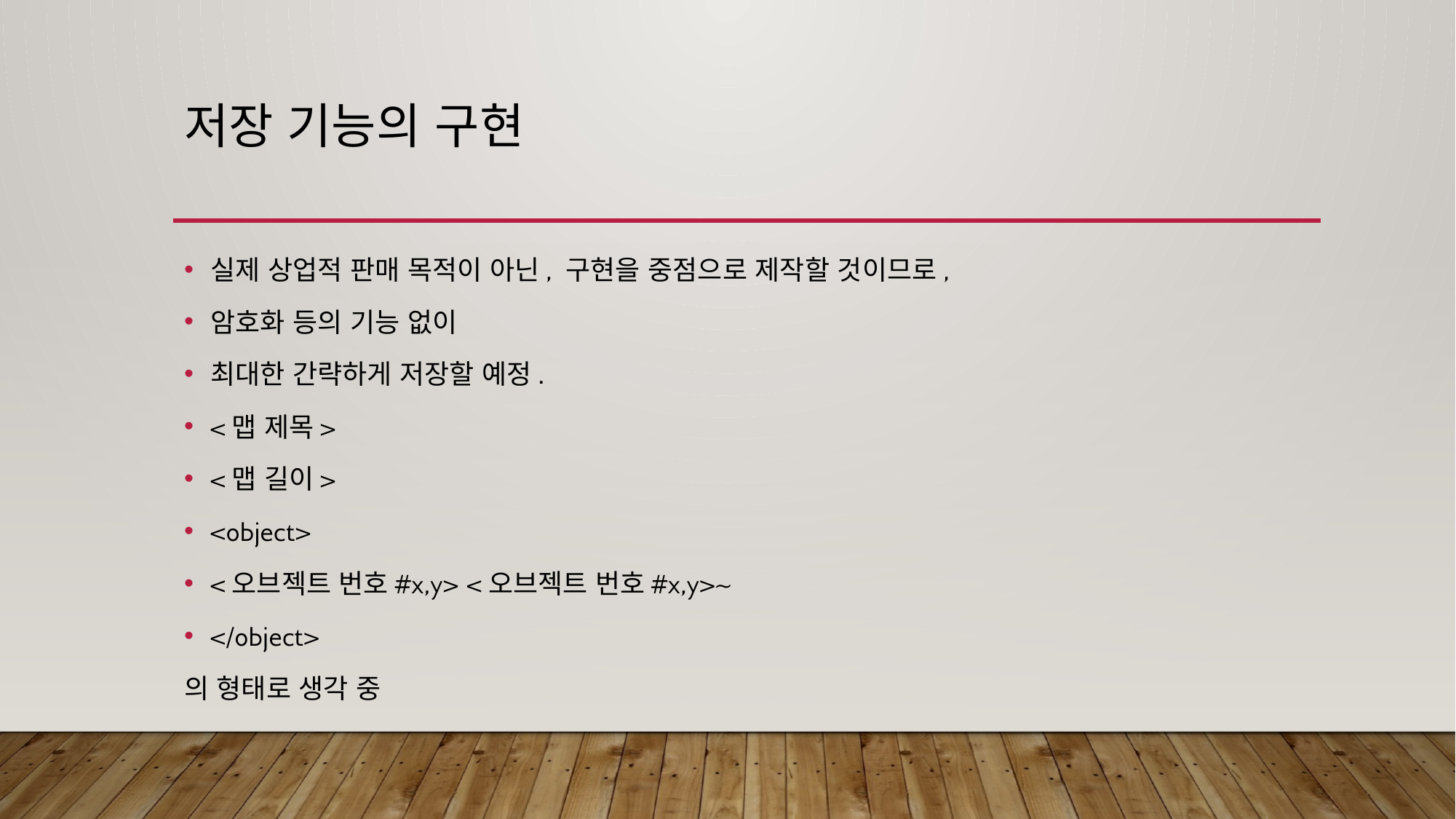

# 저장 기능의 구현
실제 상업적 판매 목적이 아닌, 구현을 중점으로 제작할 것이므로,
암호화 등의 기능 없이
최대한 간략하게 저장할 예정.
<맵 제목>
<맵 길이>
<object>
<오브젝트 번호#x,y> <오브젝트 번호#x,y>~
</object>
의 형태로 생각 중